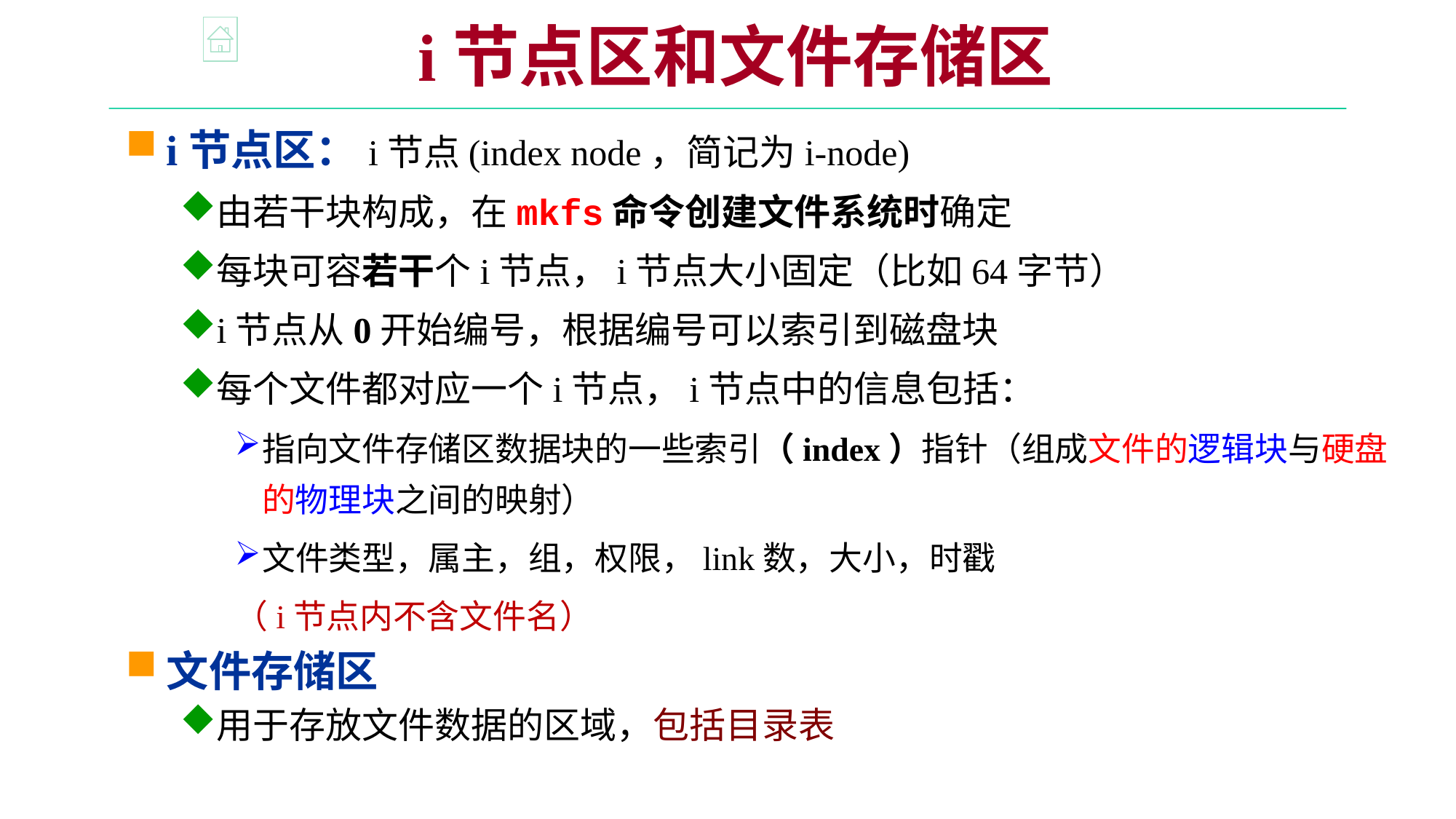

i节点区和文件存储区

i节点区：i节点(index node，简记为i-node)
由若干块构成，在mkfs命令创建文件系统时确定
每块可容若干个i节点，i节点大小固定（比如64字节）
i节点从0开始编号，根据编号可以索引到磁盘块
每个文件都对应一个i节点，i节点中的信息包括：
指向文件存储区数据块的一些索引（index）指针（组成文件的逻辑块与硬盘的物理块之间的映射）
文件类型，属主，组，权限，link数，大小，时戳
（i节点内不含文件名）
文件存储区
用于存放文件数据的区域，包括目录表